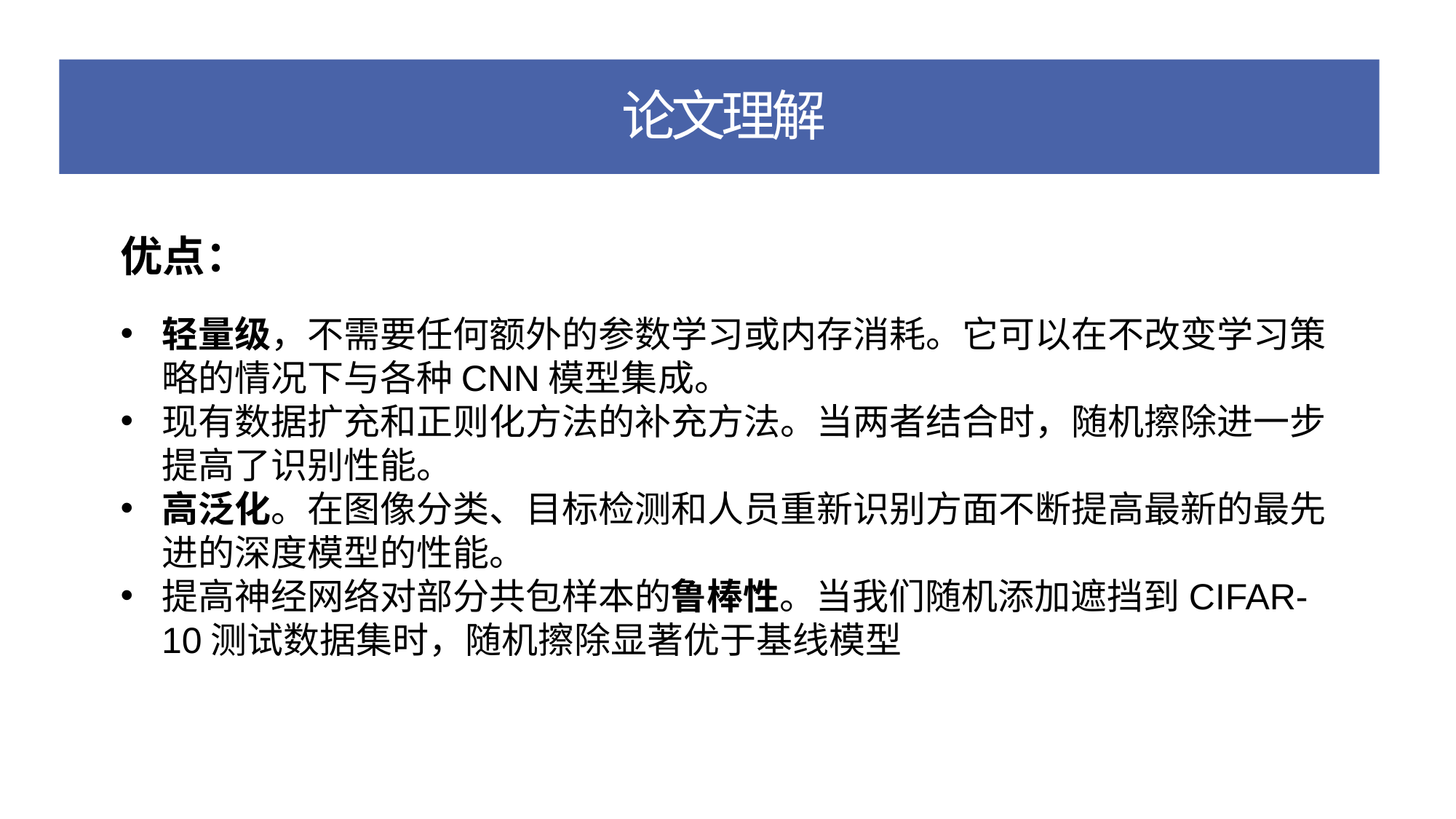

论文理解
优点：

轻量级，不需要任何额外的参数学习或内存消耗。它可以在不改变学习策略的情况下与各种CNN模型集成。
现有数据扩充和正则化方法的补充方法。当两者结合时，随机擦除进一步提高了识别性能。
高泛化。在图像分类、目标检测和人员重新识别方面不断提高最新的最先进的深度模型的性能。
提高神经网络对部分共包样本的鲁棒性。当我们随机添加遮挡到CIFAR-10测试数据集时，随机擦除显著优于基线模型